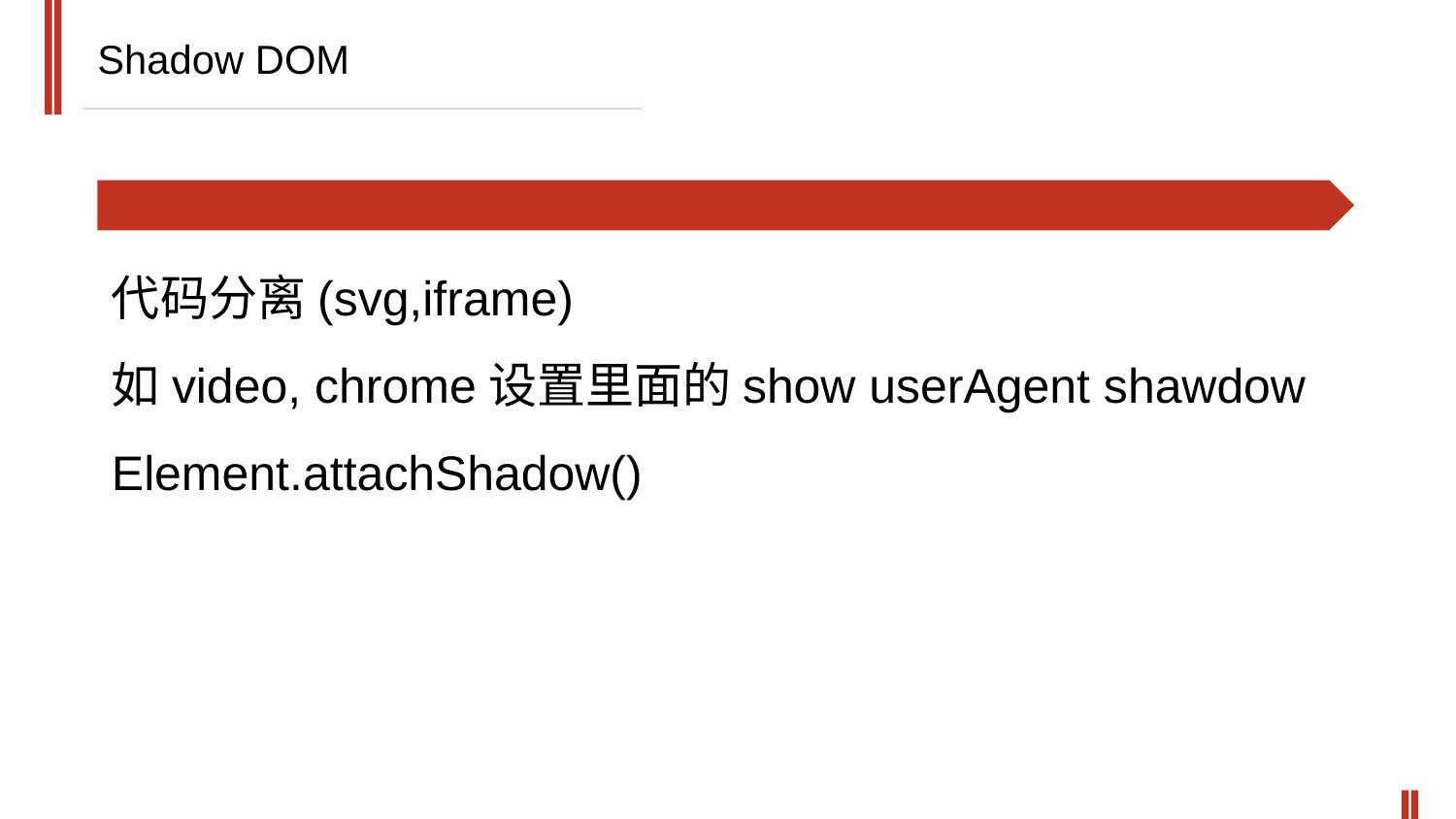

Shadow DOM

代码分离(svg,iframe)
如video, chrome设置里面的show userAgent shawdow
Element.attachShadow()